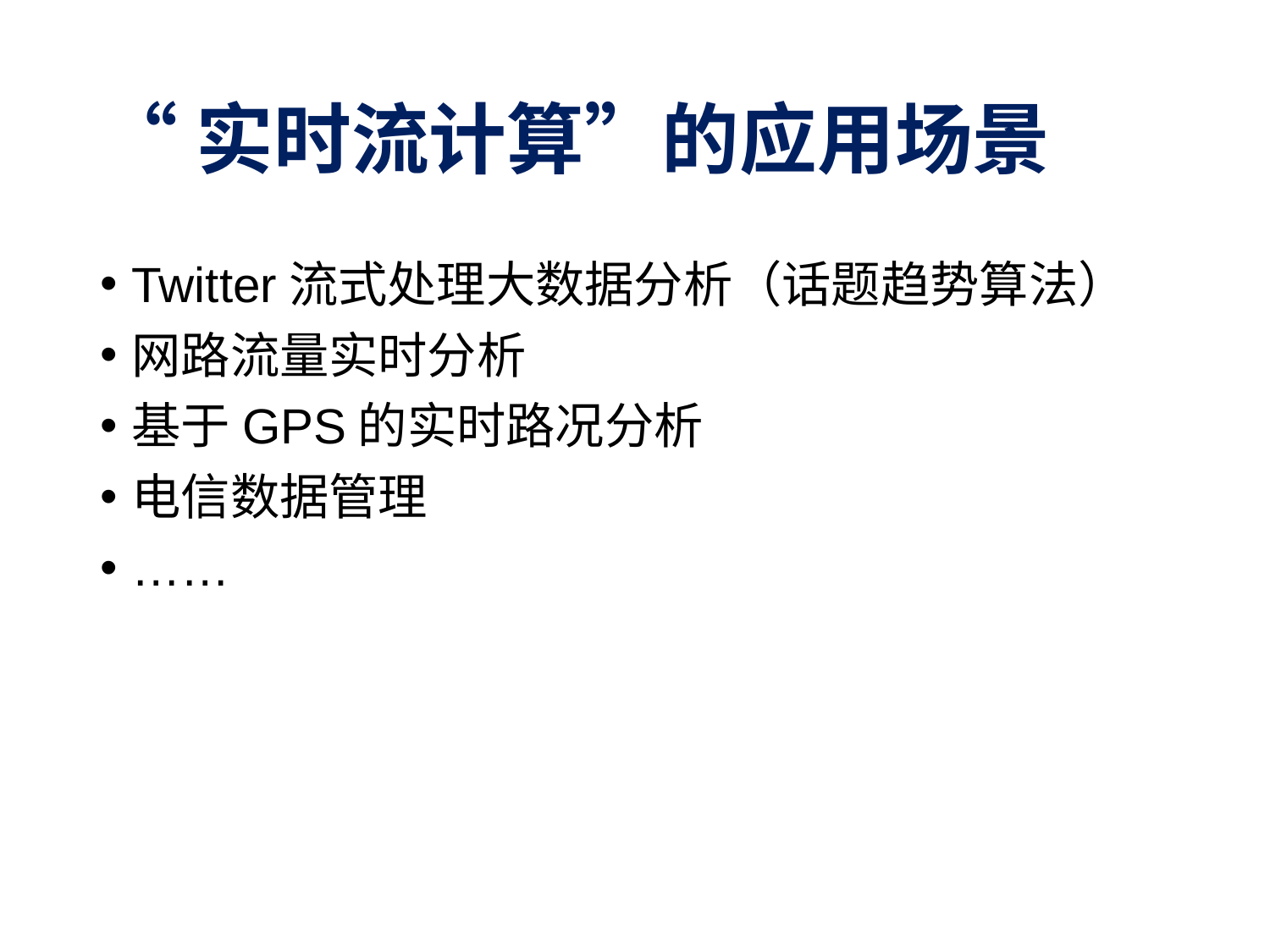

# “实时流计算”的应用场景
Twitter流式处理大数据分析（话题趋势算法）
网路流量实时分析
基于GPS的实时路况分析
电信数据管理
……